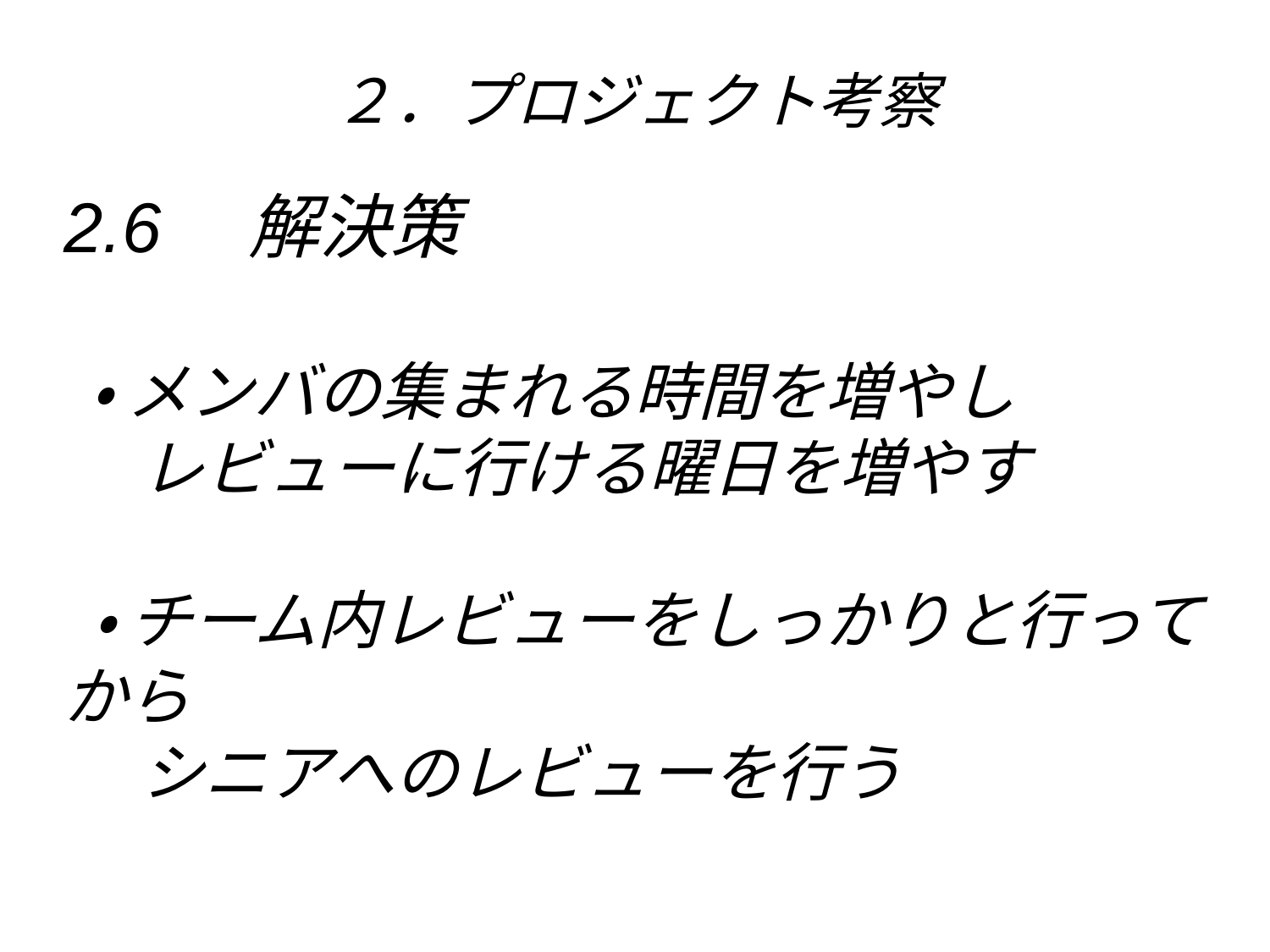

# ２．プロジェクト考察
2.6　解決策

 ・ メンバの集まれる時間を増やし
　 レビューに行ける曜日を増やす

 ・ チーム内レビューをしっかりと行ってから
　 シニアへのレビューを行う